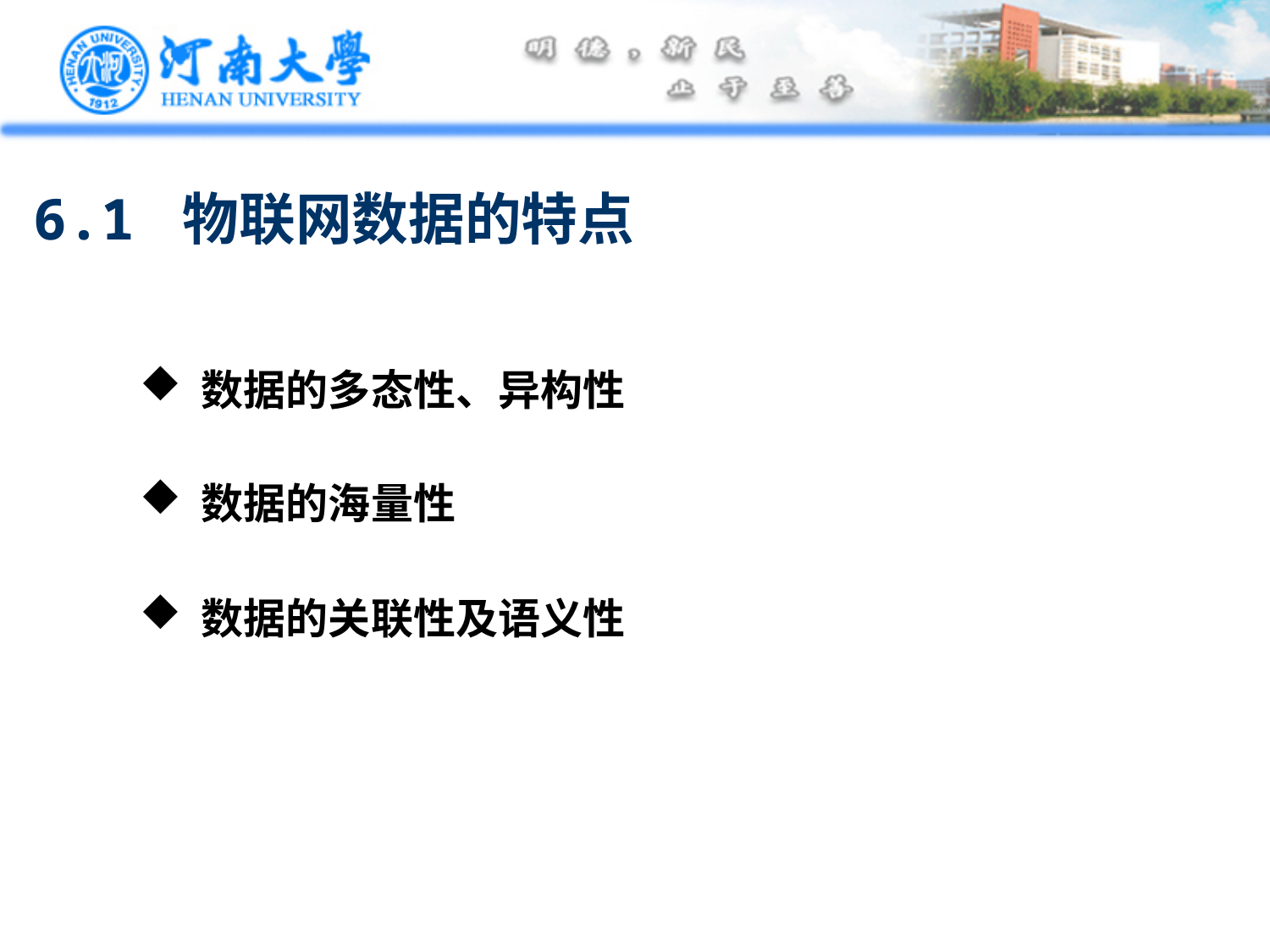

6.1 物联网数据的特点

 数据的多态性、异构性
 数据的海量性
 数据的关联性及语义性